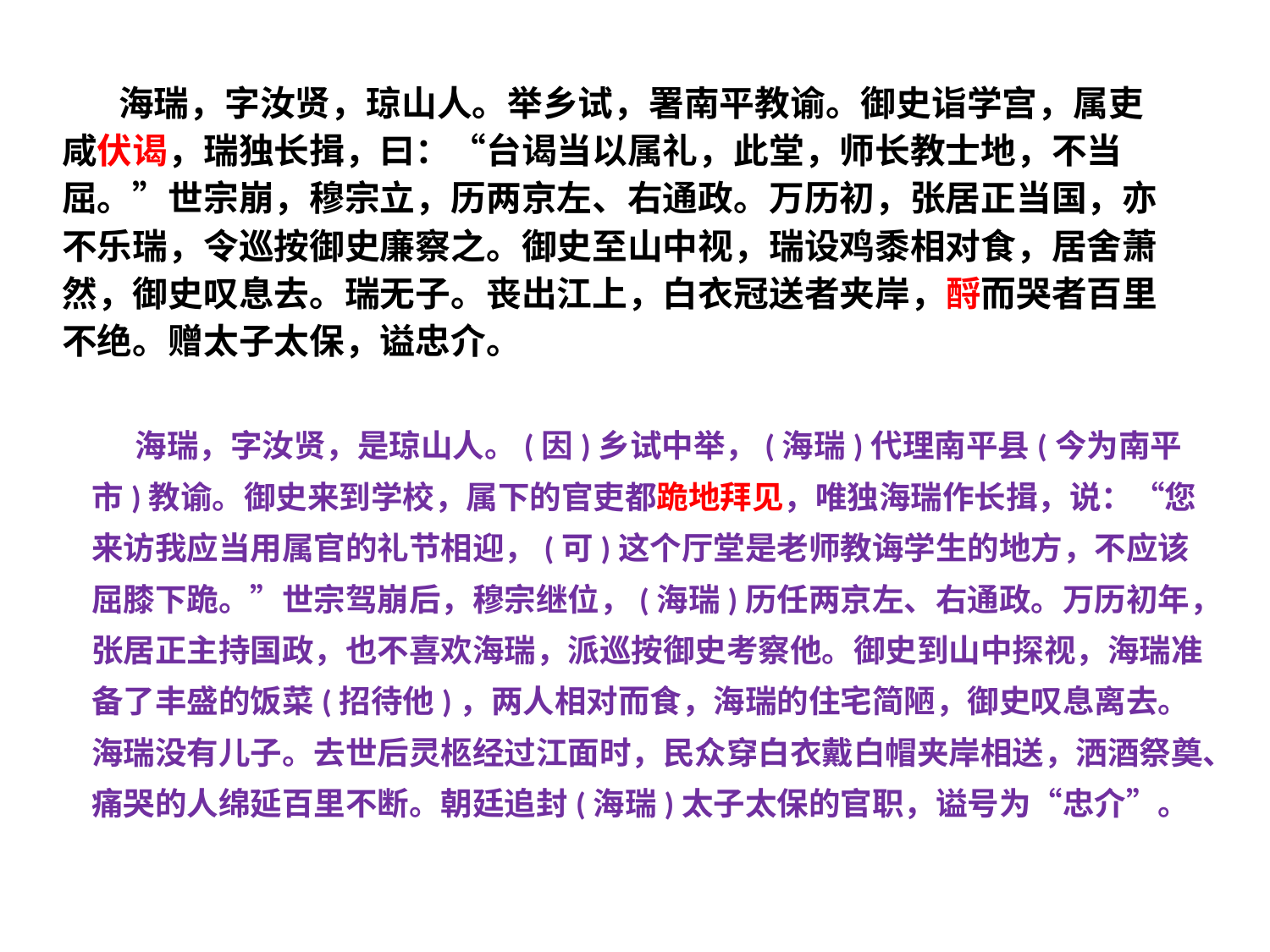

海瑞，字汝贤，琼山人。举乡试，署南平教谕。御史诣学宫，属吏咸伏谒，瑞独长揖，曰：“台谒当以属礼，此堂，师长教士地，不当屈。”世宗崩，穆宗立，历两京左、右通政。万历初，张居正当国，亦不乐瑞，令巡按御史廉察之。御史至山中视，瑞设鸡黍相对食，居舍萧然，御史叹息去。瑞无子。丧出江上，白衣冠送者夹岸，酹而哭者百里不绝。赠太子太保，谥忠介。

     海瑞，字汝贤，是琼山人。(因)乡试中举，(海瑞)代理南平县(今为南平市)教谕。御史来到学校，属下的官吏都跪地拜见，唯独海瑞作长揖，说：“您来访我应当用属官的礼节相迎，(可)这个厅堂是老师教诲学生的地方，不应该屈膝下跪。”世宗驾崩后，穆宗继位，(海瑞)历任两京左、右通政。万历初年，张居正主持国政，也不喜欢海瑞，派巡按御史考察他。御史到山中探视，海瑞准备了丰盛的饭菜(招待他)，两人相对而食，海瑞的住宅简陋，御史叹息离去。海瑞没有儿子。去世后灵柩经过江面时，民众穿白衣戴白帽夹岸相送，洒酒祭奠、痛哭的人绵延百里不断。朝廷追封(海瑞)太子太保的官职，谥号为“忠介”。